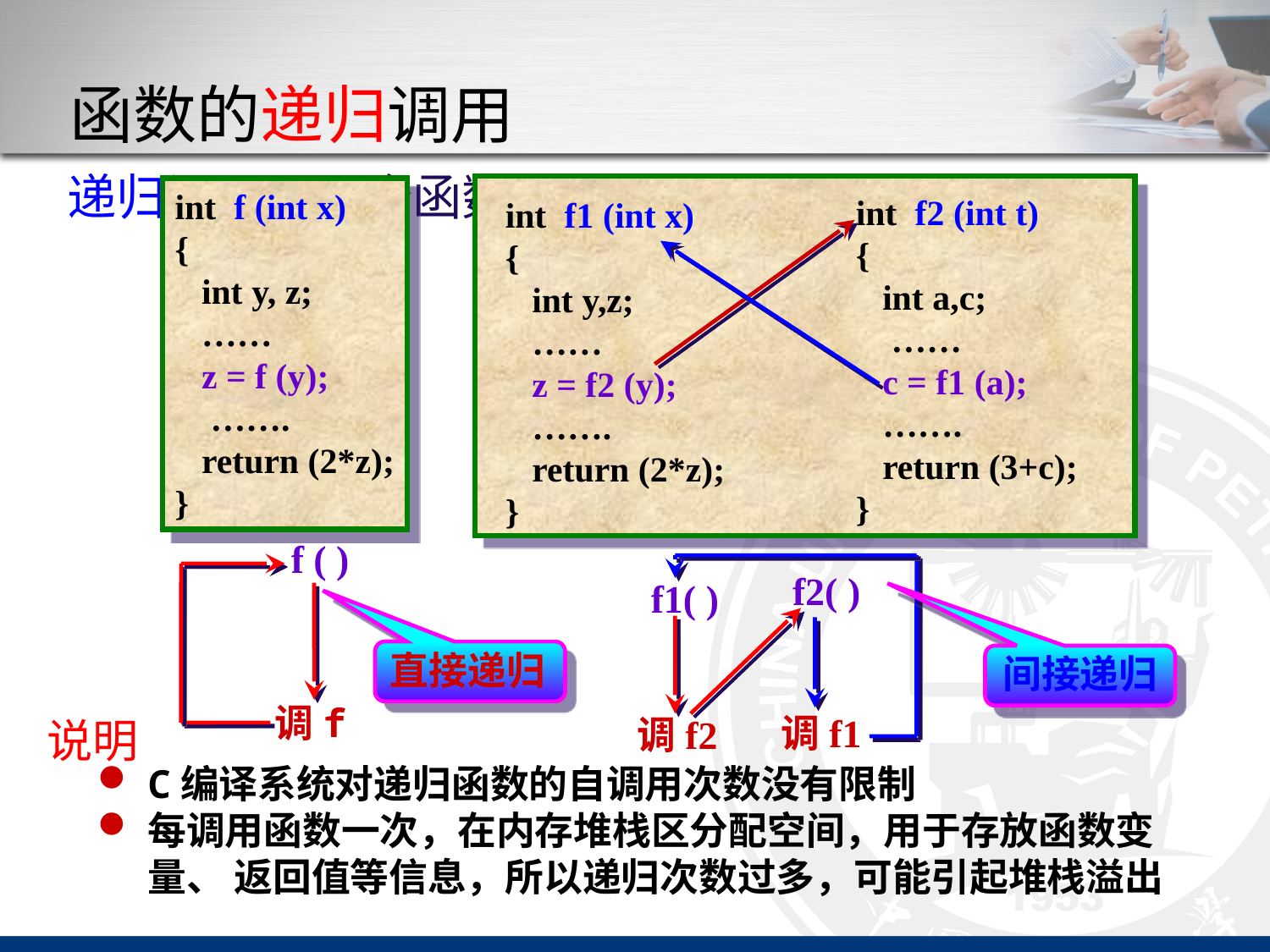

# 函数的递归调用
递归调用：一个函数直接或间接的调用自身

int  f2 (int t)
{
   int a,c;
    ……
   c = f1 (a);
   …….
   return (3+c);
}
int  f1 (int x)
{
   int y,z;
   ……
   z = f2 (y);
   …….
   return (2*z);
}

int  f (int x)
{
   int y, z;
   ……
   z = f (y);
    …….
   return (2*z);
}
f ( )

调f

f2( )
f1( )

调f1
调f2
直接递归
间接递归
说明
C编译系统对递归函数的自调用次数没有限制
每调用函数一次，在内存堆栈区分配空间，用于存放函数变量、 返回值等信息，所以递归次数过多，可能引起堆栈溢出